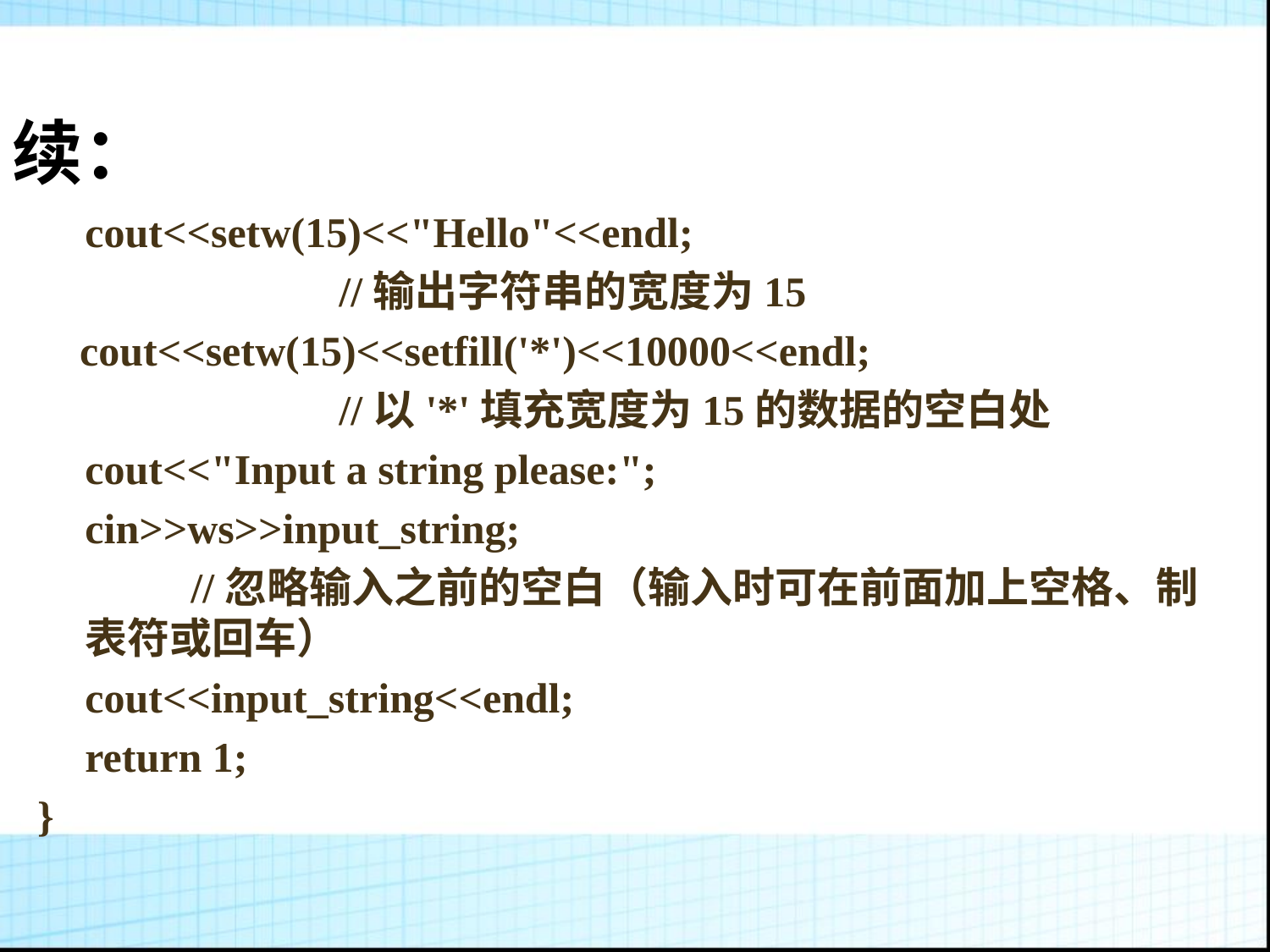

续：
	cout<<setw(15)<<"Hello"<<endl;
    			//输出字符串的宽度为15
    cout<<setw(15)<<setfill('*')<<10000<<endl;
   			//以'*'填充宽度为15的数据的空白处
	cout<<"Input a string please:";
	cin>>ws>>input_string;
	          //忽略输入之前的空白（输入时可在前面加上空格、制表符或回车）
	cout<<input_string<<endl;
	return 1;
}